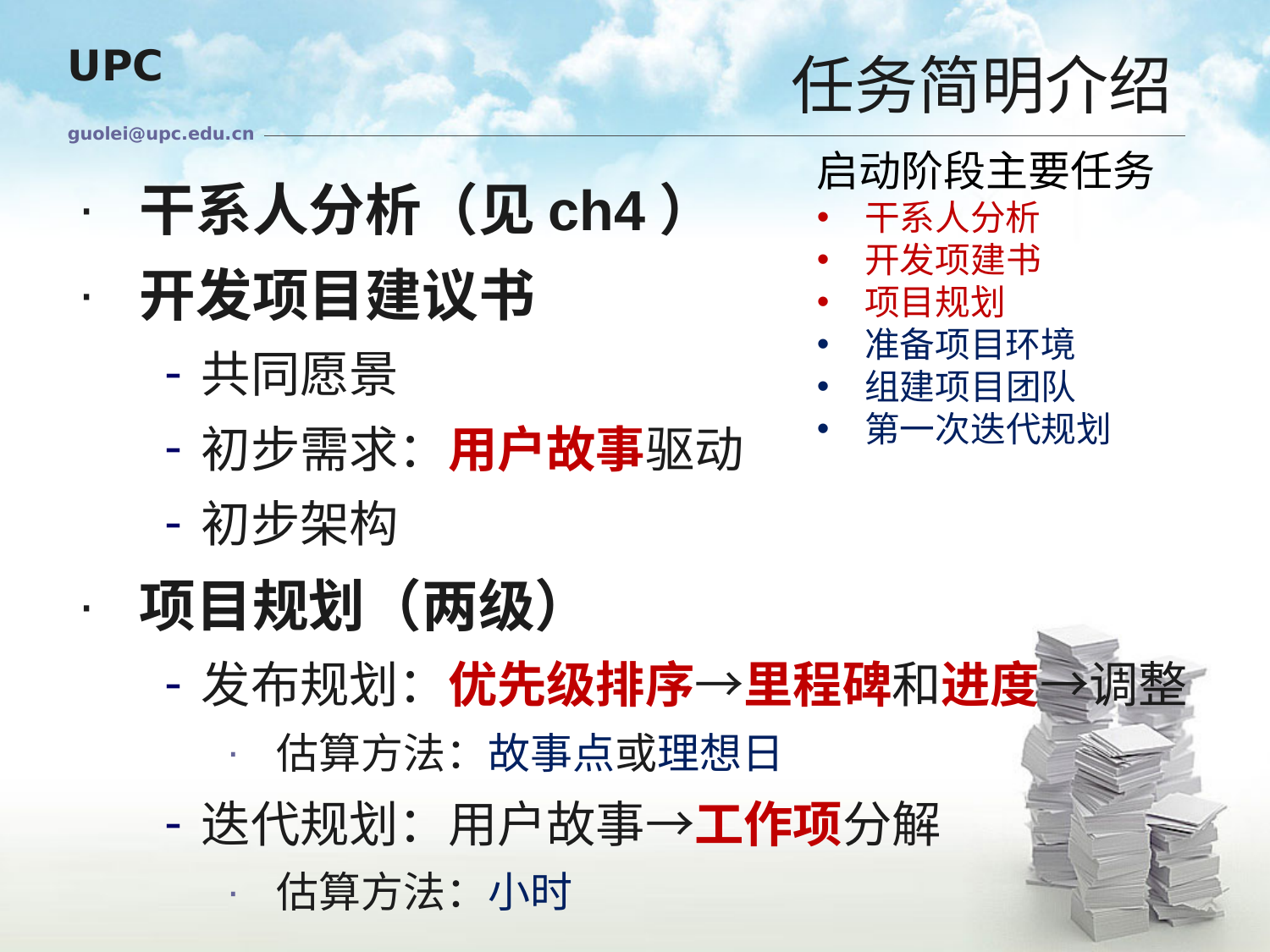

# 任务简明介绍
guolei@upc.edu.cn
启动阶段主要任务
干系人分析
开发项建书
项目规划
准备项目环境
组建项目团队
第一次迭代规划
干系人分析（见ch4）
开发项目建议书
共同愿景
初步需求：用户故事驱动
初步架构
项目规划（两级）
发布规划：优先级排序→里程碑和进度→调整
估算方法：故事点或理想日
迭代规划：用户故事→工作项分解
估算方法：小时